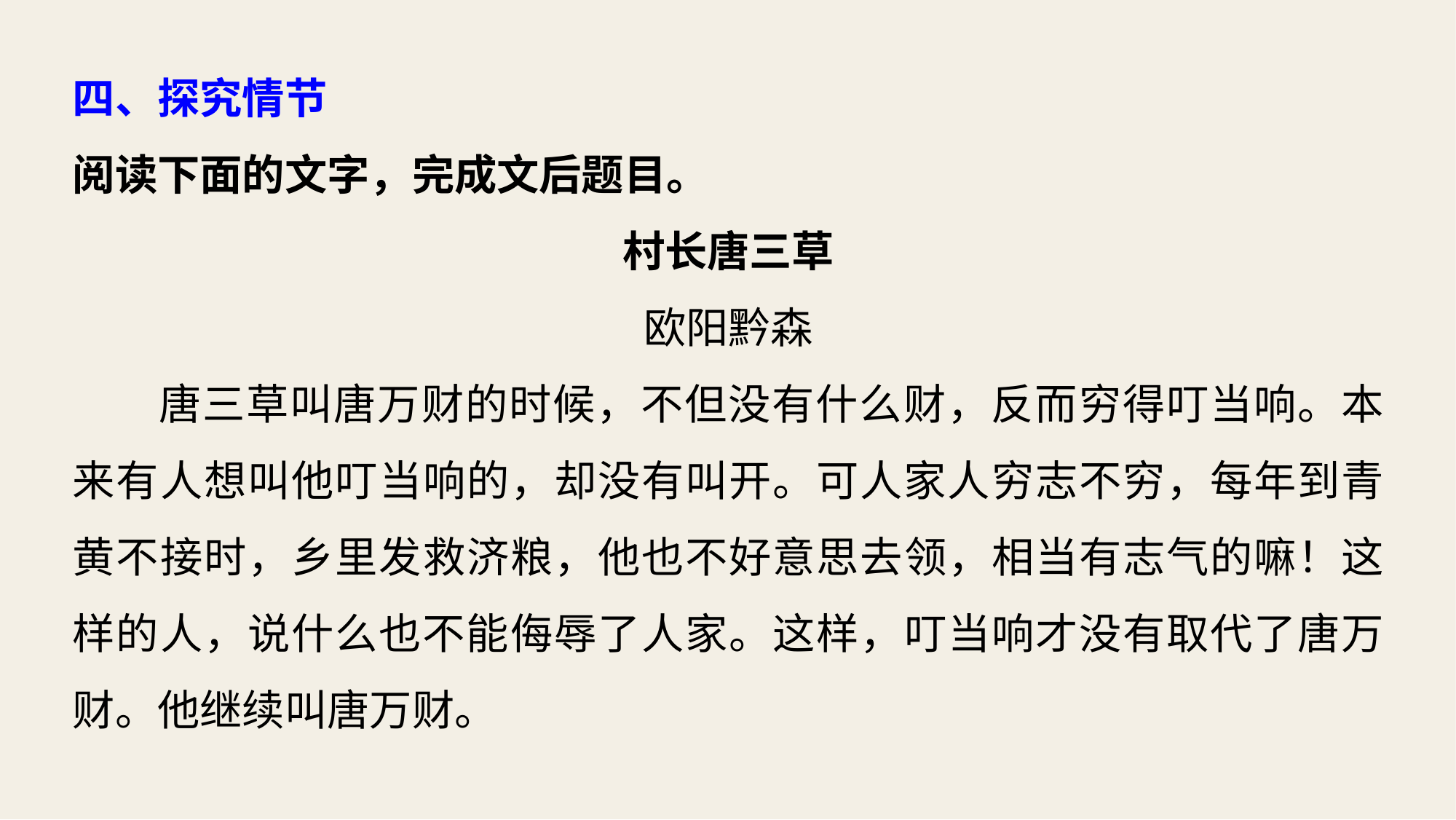

四、探究情节
阅读下面的文字，完成文后题目。
村长唐三草
欧阳黔森
唐三草叫唐万财的时候，不但没有什么财，反而穷得叮当响。本来有人想叫他叮当响的，却没有叫开。可人家人穷志不穷，每年到青黄不接时，乡里发救济粮，他也不好意思去领，相当有志气的嘛！这样的人，说什么也不能侮辱了人家。这样，叮当响才没有取代了唐万财。他继续叫唐万财。